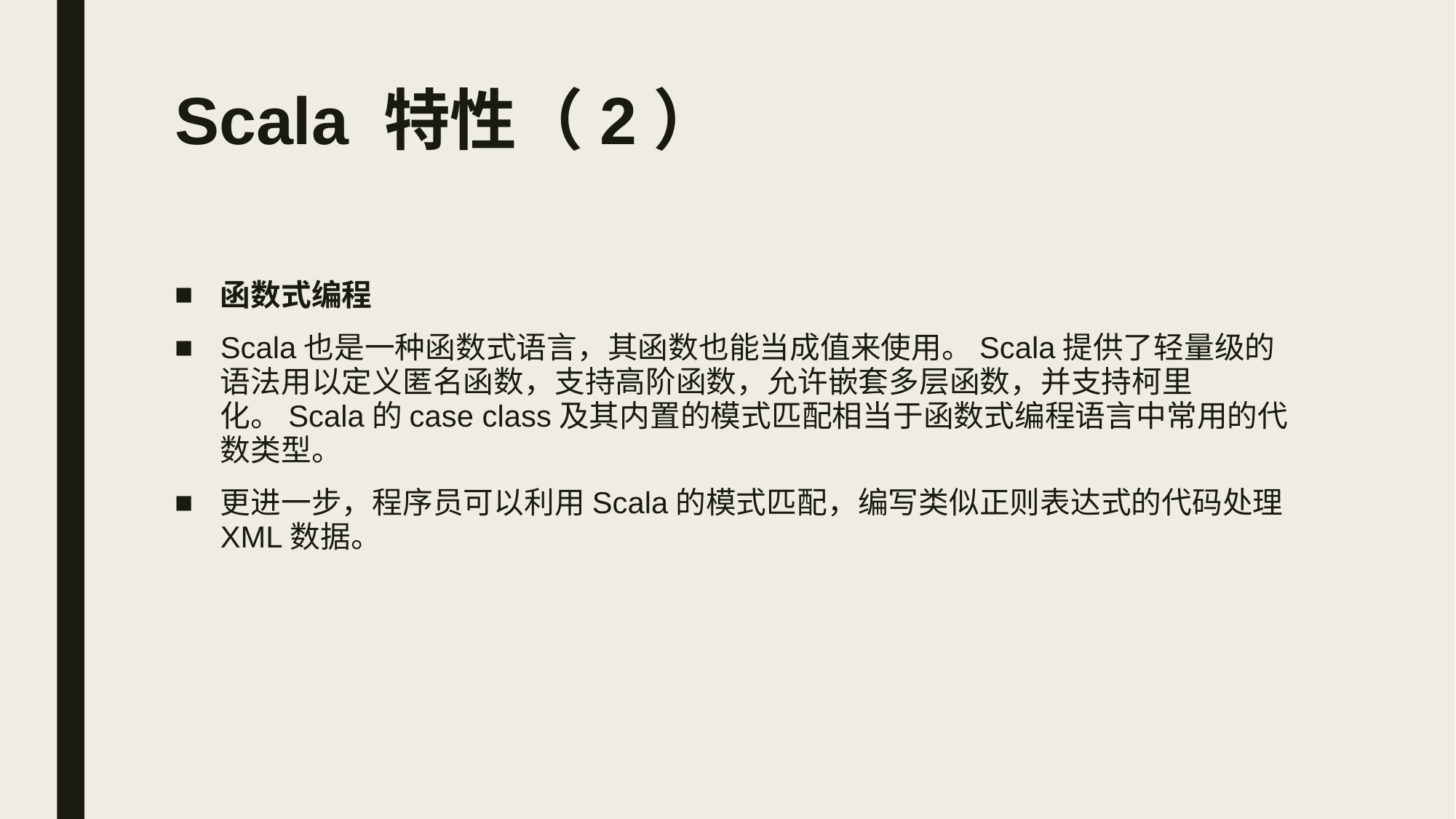

# Scala 特性（2）
函数式编程
Scala也是一种函数式语言，其函数也能当成值来使用。Scala提供了轻量级的语法用以定义匿名函数，支持高阶函数，允许嵌套多层函数，并支持柯里化。Scala的case class及其内置的模式匹配相当于函数式编程语言中常用的代数类型。
更进一步，程序员可以利用Scala的模式匹配，编写类似正则表达式的代码处理XML数据。